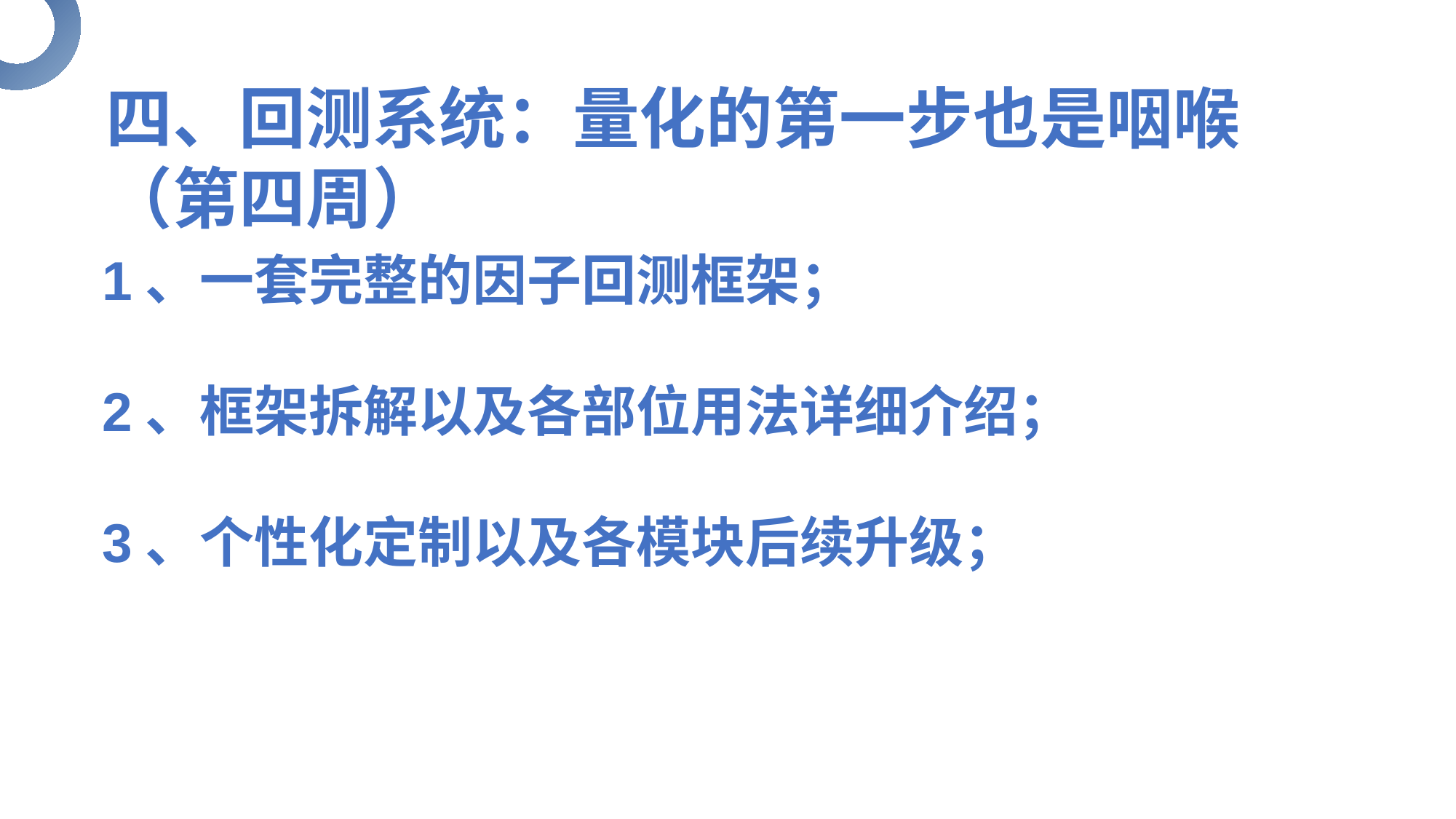

四、回测系统：量化的第一步也是咽喉（第四周）
1、一套完整的因子回测框架；

2、框架拆解以及各部位用法详细介绍；

3、个性化定制以及各模块后续升级；